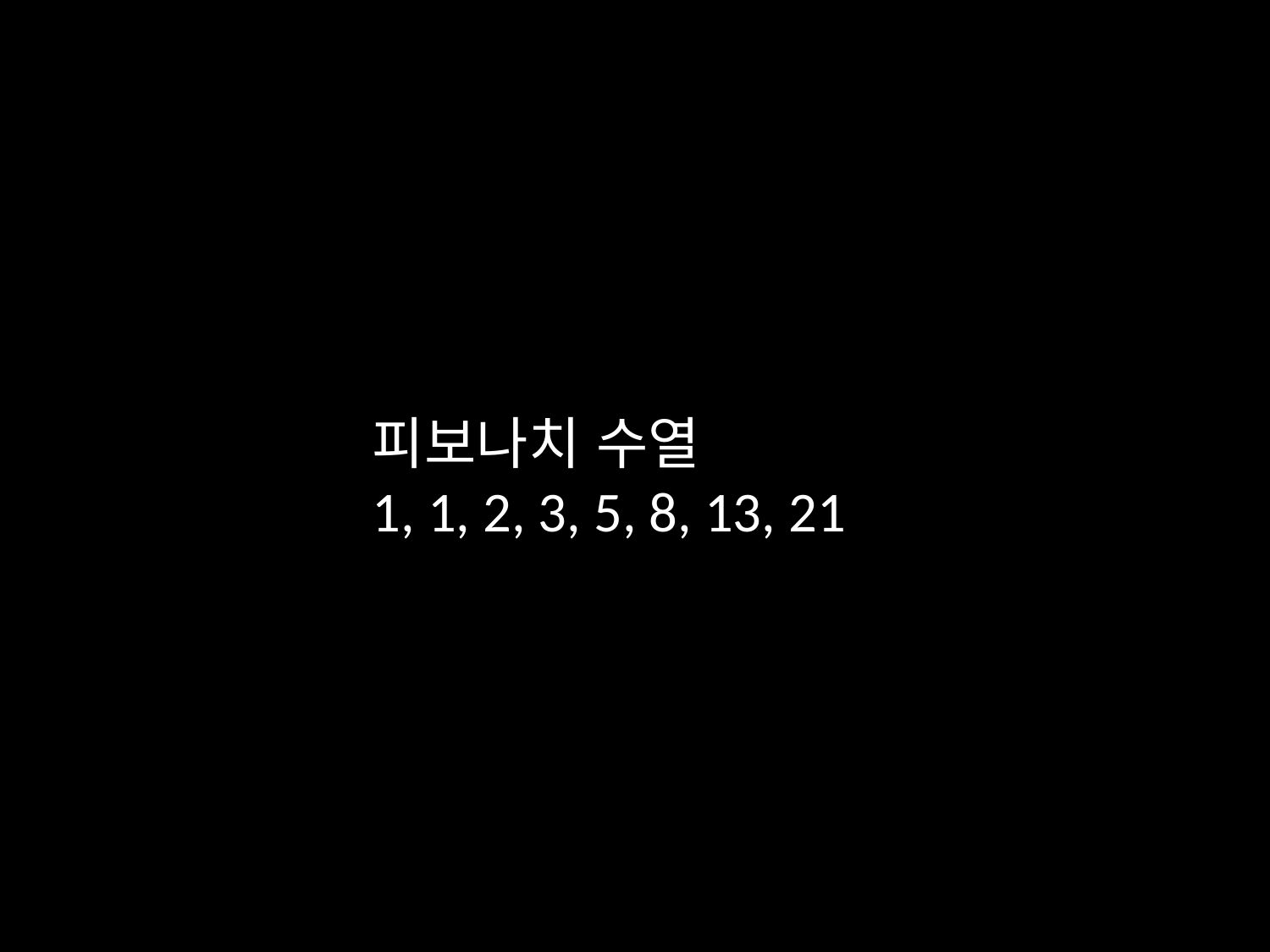

피보나치 수열
1, 1, 2, 3, 5, 8, 13, 21